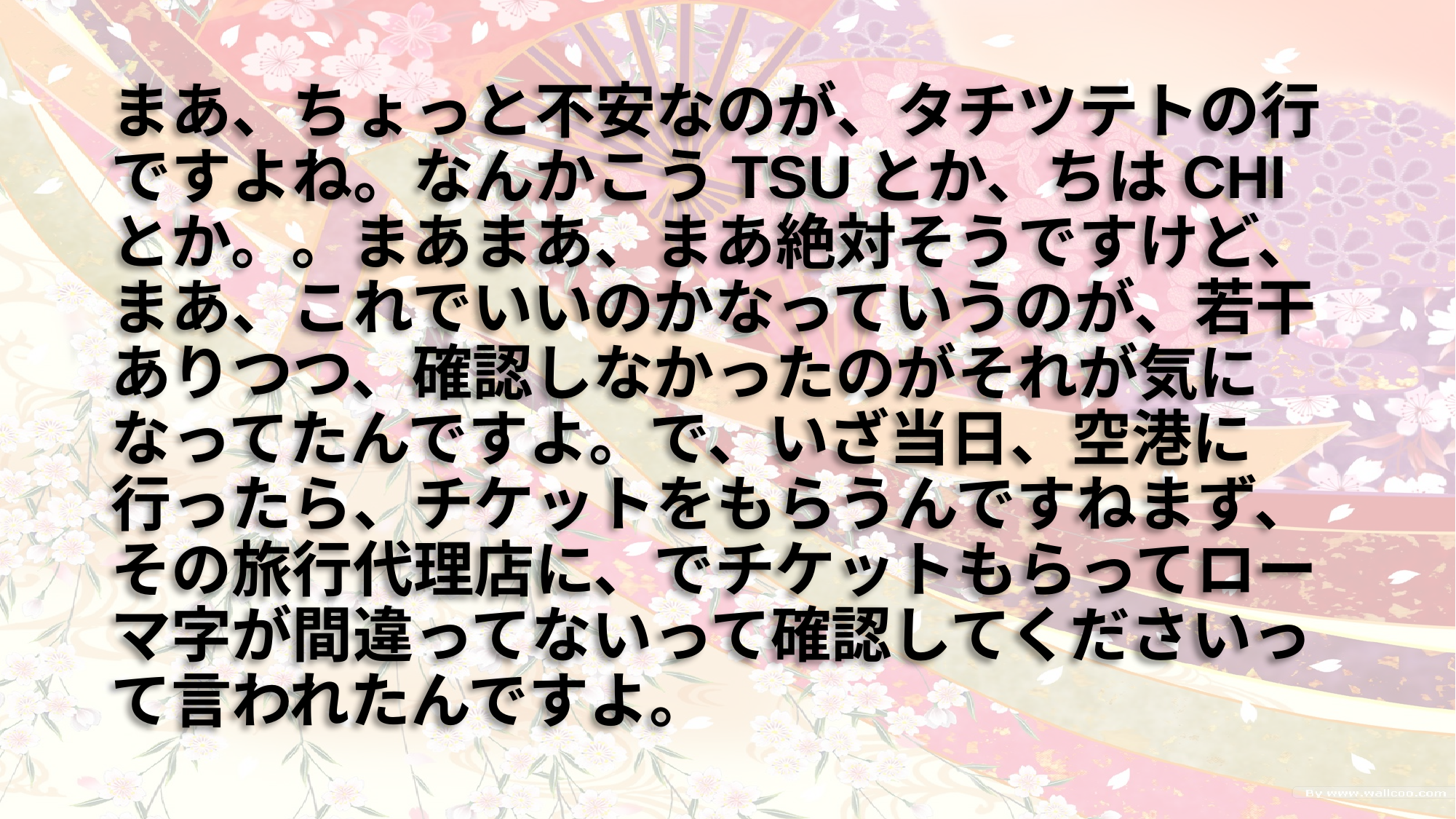

まあ、ちょっと不安なのが、タチツテトの行ですよね。なんかこうTSUとか、ちはCHIとか。。まあまあ、まあ絶対そうですけど、まあ、これでいいのかなっていうのが、若干ありつつ、確認しなかったのがそれが気になってたんですよ。で、いざ当日、空港に行ったら、チケットをもらうんですねまず、その旅行代理店に、でチケットもらってローマ字が間違ってないって確認してくださいって言われたんですよ。